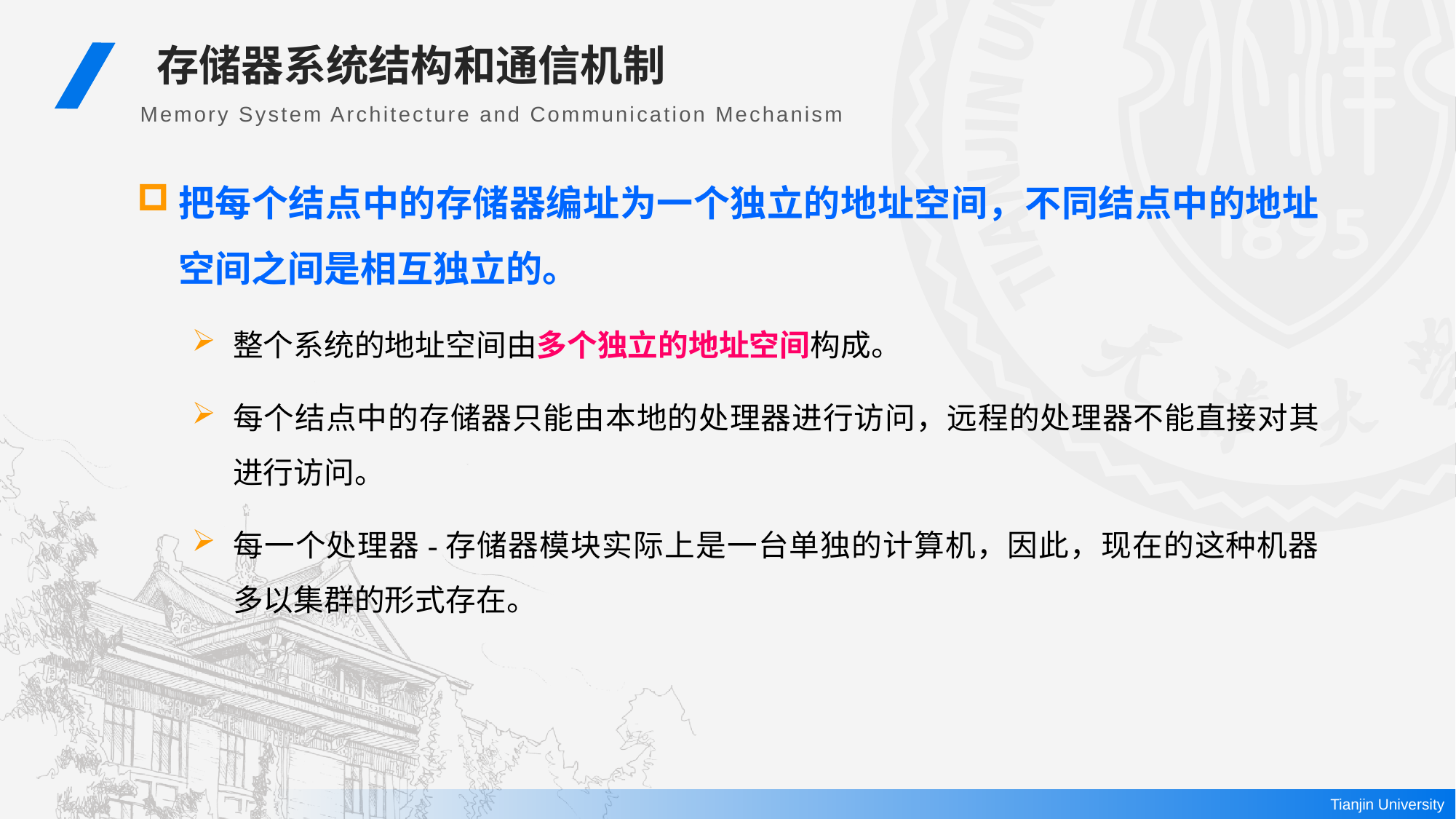

存储器系统结构和通信机制
Memory System Architecture and Communication Mechanism
把每个结点中的存储器编址为一个独立的地址空间，不同结点中的地址空间之间是相互独立的。
整个系统的地址空间由多个独立的地址空间构成。
每个结点中的存储器只能由本地的处理器进行访问，远程的处理器不能直接对其进行访问。
每一个处理器-存储器模块实际上是一台单独的计算机，因此，现在的这种机器多以集群的形式存在。